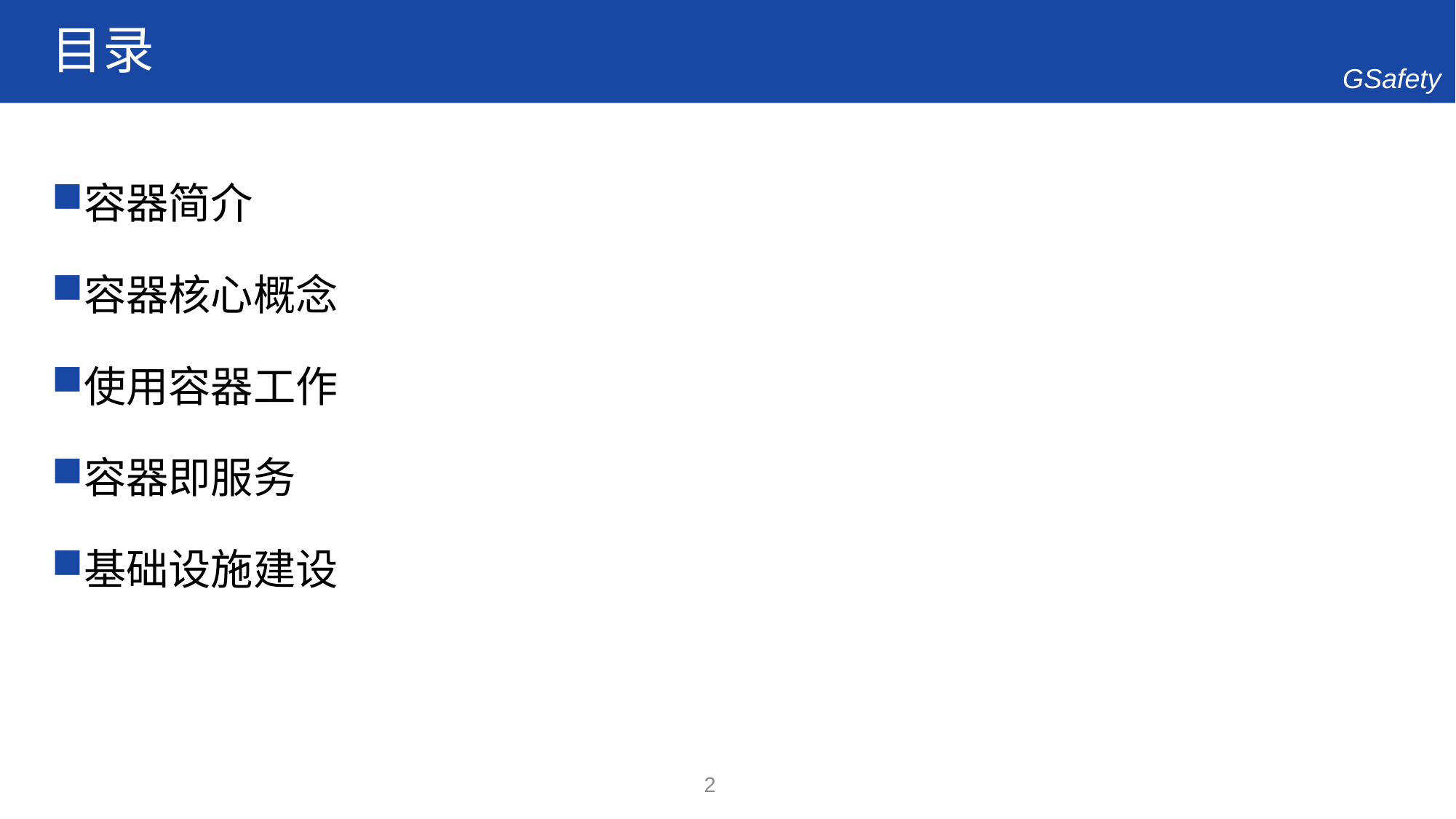

# 目录
容器简介
容器核心概念
使用容器工作
容器即服务
基础设施建设
2